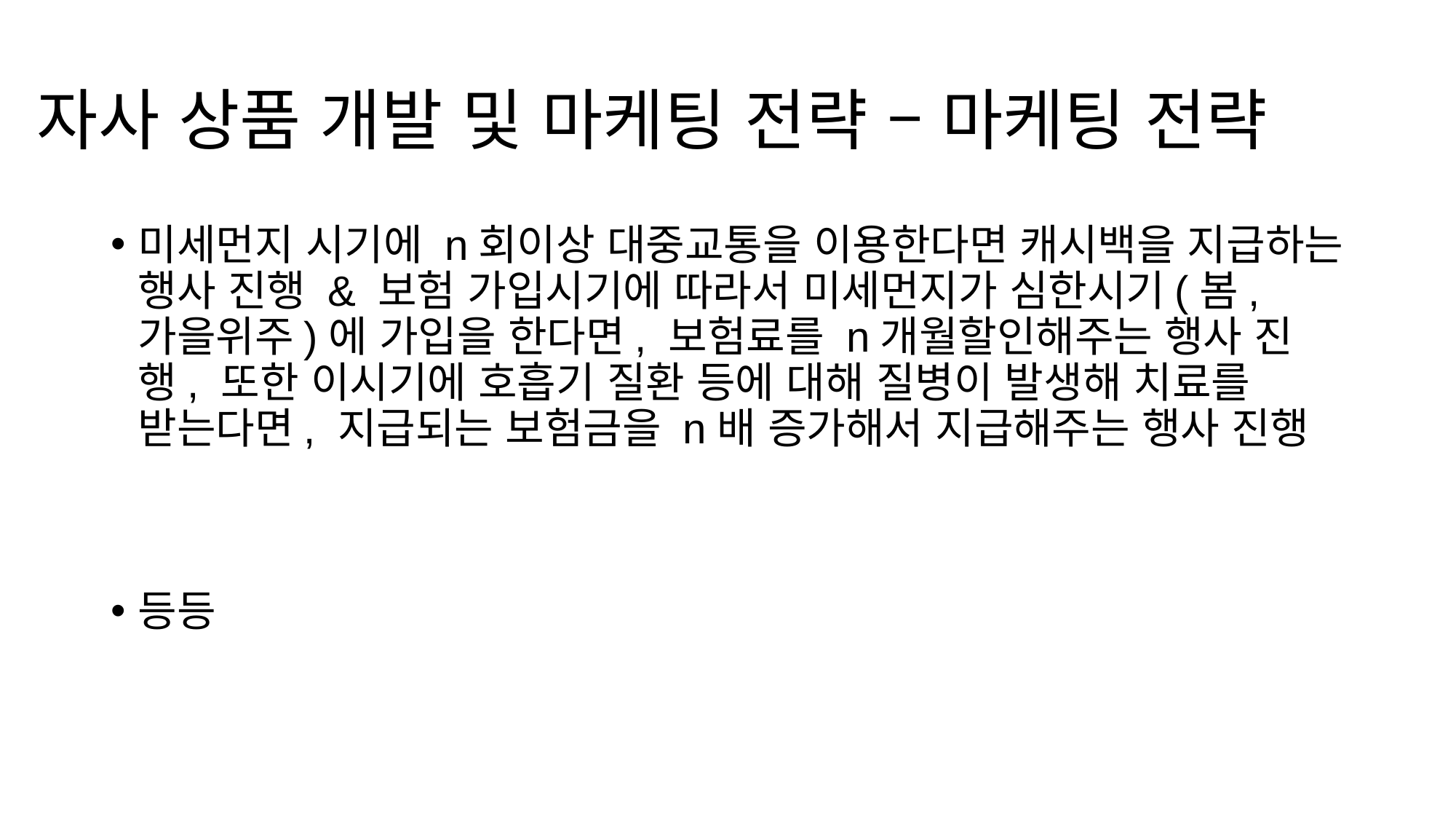

# 자사 상품 개발 및 마케팅 전략 – 마케팅 전략
미세먼지 시기에 n회이상 대중교통을 이용한다면 캐시백을 지급하는 행사 진행 & 보험 가입시기에 따라서 미세먼지가 심한시기(봄,가을위주)에 가입을 한다면, 보험료를 n개월할인해주는 행사 진행, 또한 이시기에 호흡기 질환 등에 대해 질병이 발생해 치료를 받는다면, 지급되는 보험금을 n배 증가해서 지급해주는 행사 진행

등등